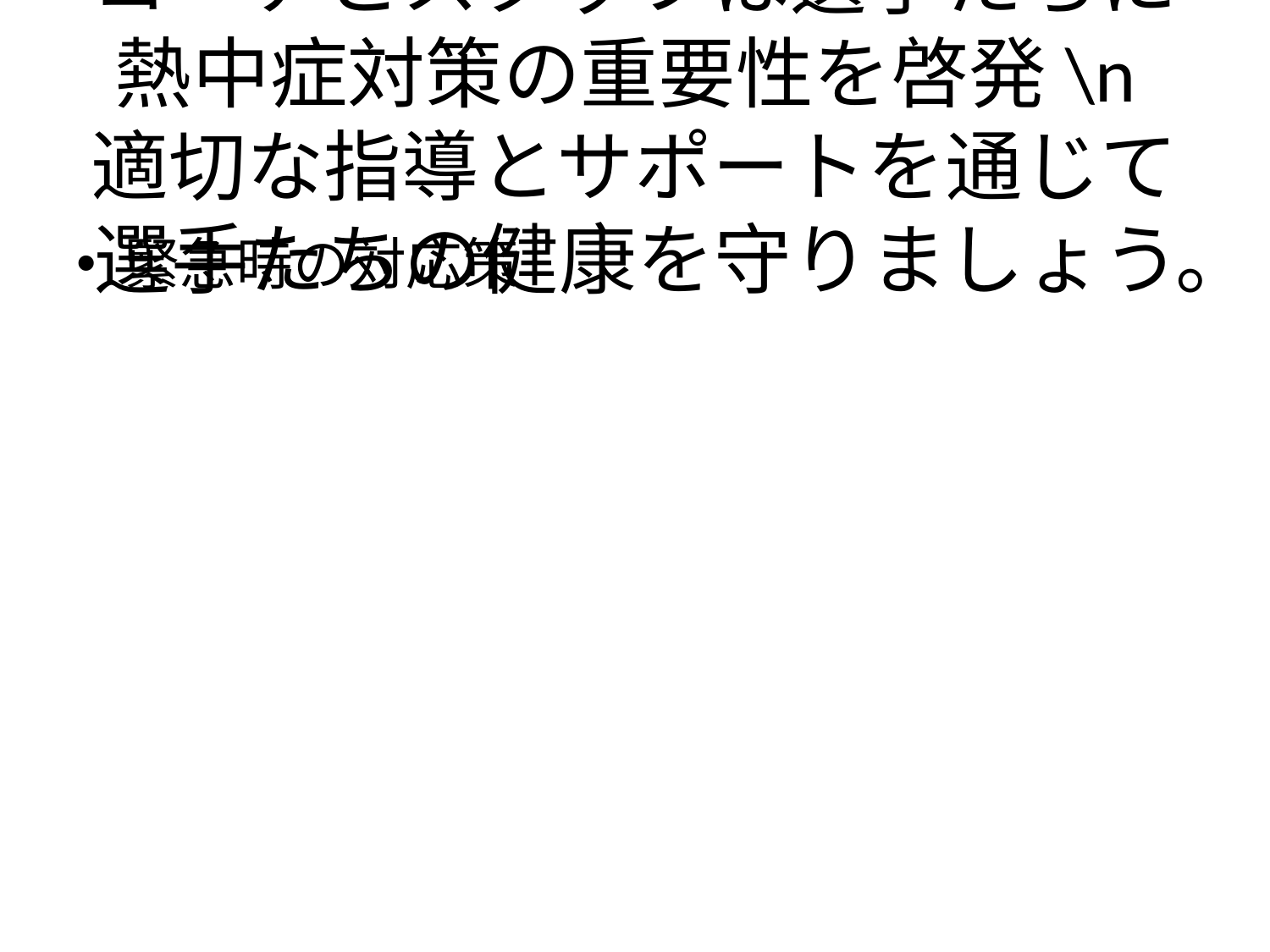

# コーチとスタッフは選手たちに熱中症対策の重要性を啓発\n適切な指導とサポートを通じて選手たちの健康を守りましょう。
緊急時の対応策